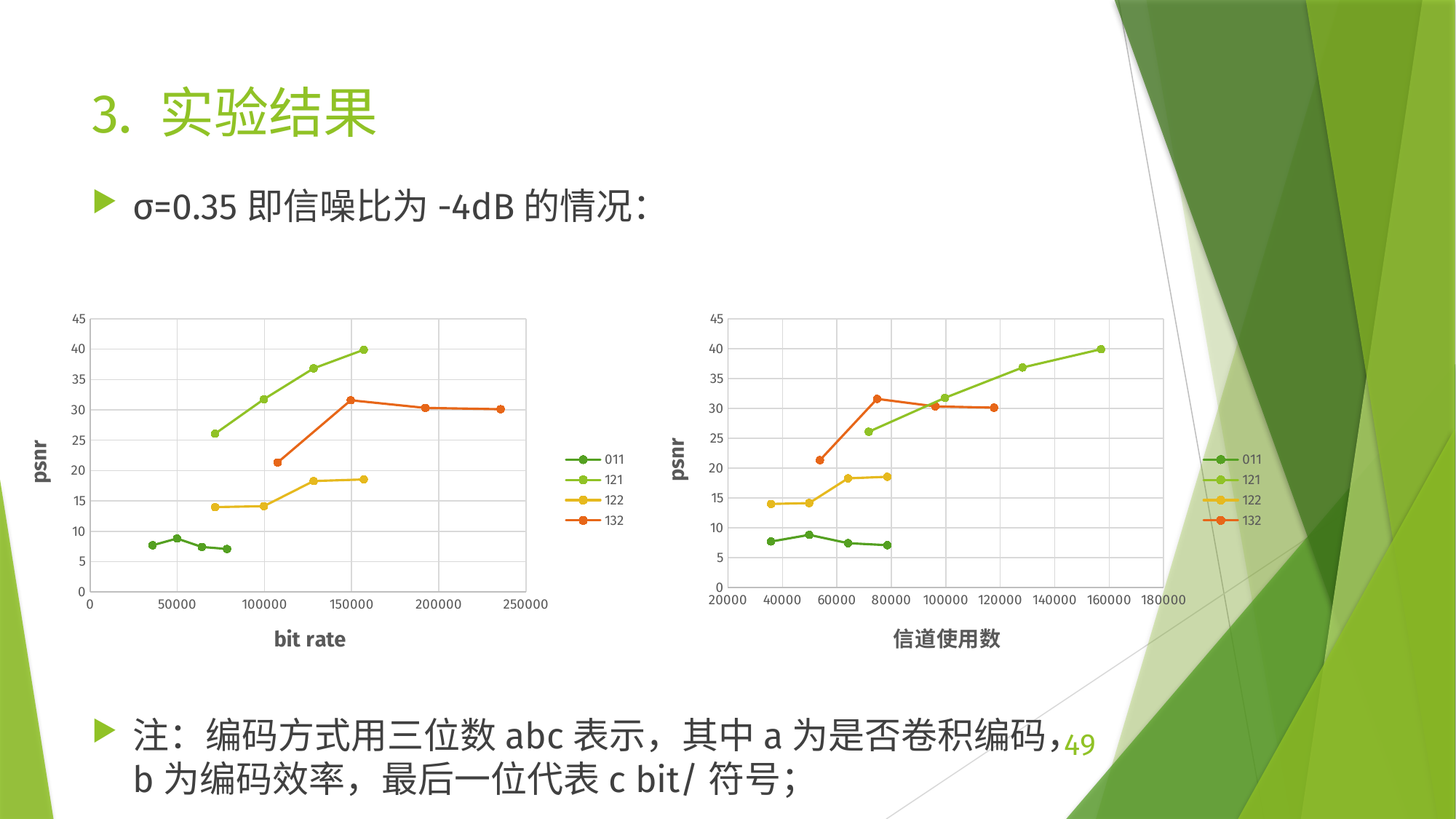

# 3. 实验结果
σ=0.35即信噪比为-4dB的情况：

注：编码方式用三位数abc表示，其中a为是否卷积编码，b为编码效率，最后一位代表c bit/符号；

### Chart

| Category |  |  |  |  |
|---|---|---|---|---|

### Chart

| Category |  |  |  |  |
|---|---|---|---|---|
49